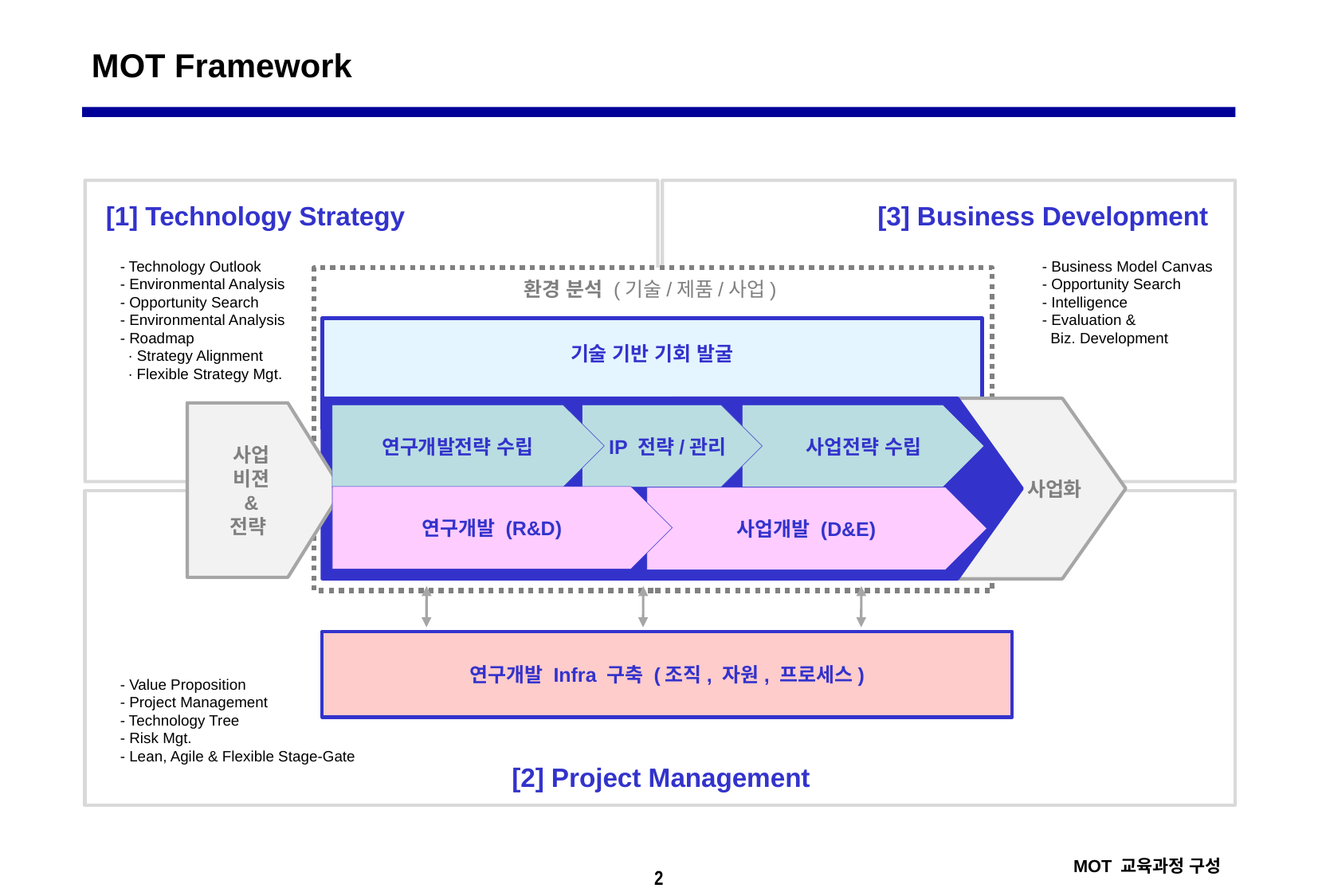

MOT Framework

[1] Technology Strategy
[3] Business Development
- Technology Outlook
- Environmental Analysis
- Opportunity Search
- Environmental Analysis
- Roadmap
  ∙ Strategy Alignment
  ∙ Flexible Strategy Mgt.
- Business Model Canvas
- Opportunity Search
- Intelligence
- Evaluation &
  Biz. Development
환경 분석 (기술/제품/사업)
기술 기반 기회 발굴

사업화
사업
비젼
&
전략
연구개발전략 수립
  IP 전략/관리
   사업전략 수립
연구개발 (R&D)
사업개발 (D&E)
연구개발 Infra 구축 (조직, 자원, 프로세스)
- Value Proposition
- Project Management
- Technology Tree
- Risk Mgt.
- Lean, Agile & Flexible Stage-Gate
[2] Project Management